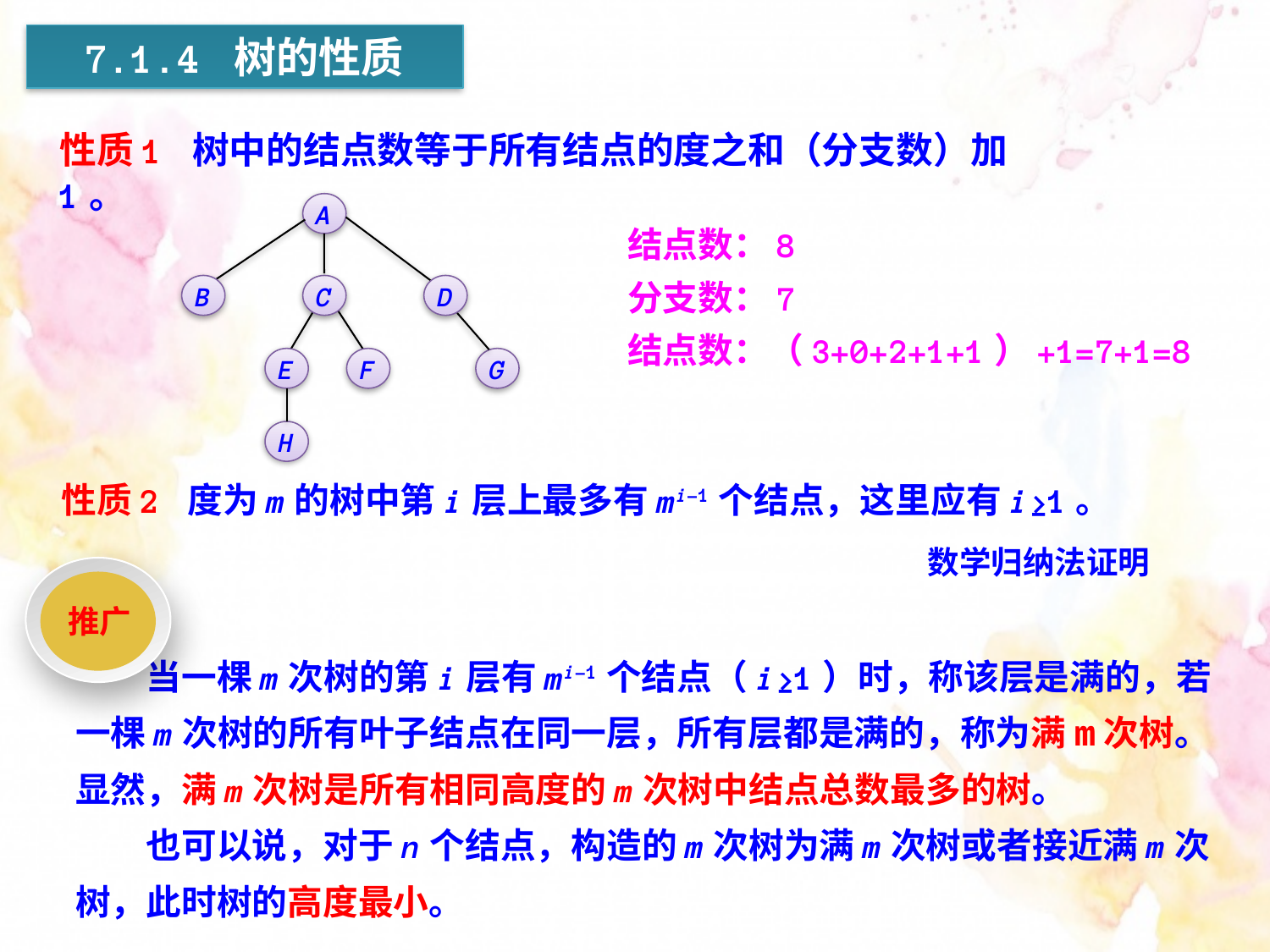

7.1.4 树的性质
性质1 树中的结点数等于所有结点的度之和（分支数）加1。
A

B
C
D

E
F
G
H
结点数：8
分支数：7
结点数：（3+0+2+1+1）+1=7+1=8
性质2 度为m的树中第i层上最多有mi-1个结点，这里应有i≥1。
数学归纳法证明

推广
　　当一棵m次树的第i层有mi-1个结点（i≥1）时，称该层是满的，若一棵m次树的所有叶子结点在同一层，所有层都是满的，称为满m次树。显然，满m次树是所有相同高度的m次树中结点总数最多的树。
　　也可以说，对于n个结点，构造的m次树为满m次树或者接近满m次树，此时树的高度最小。